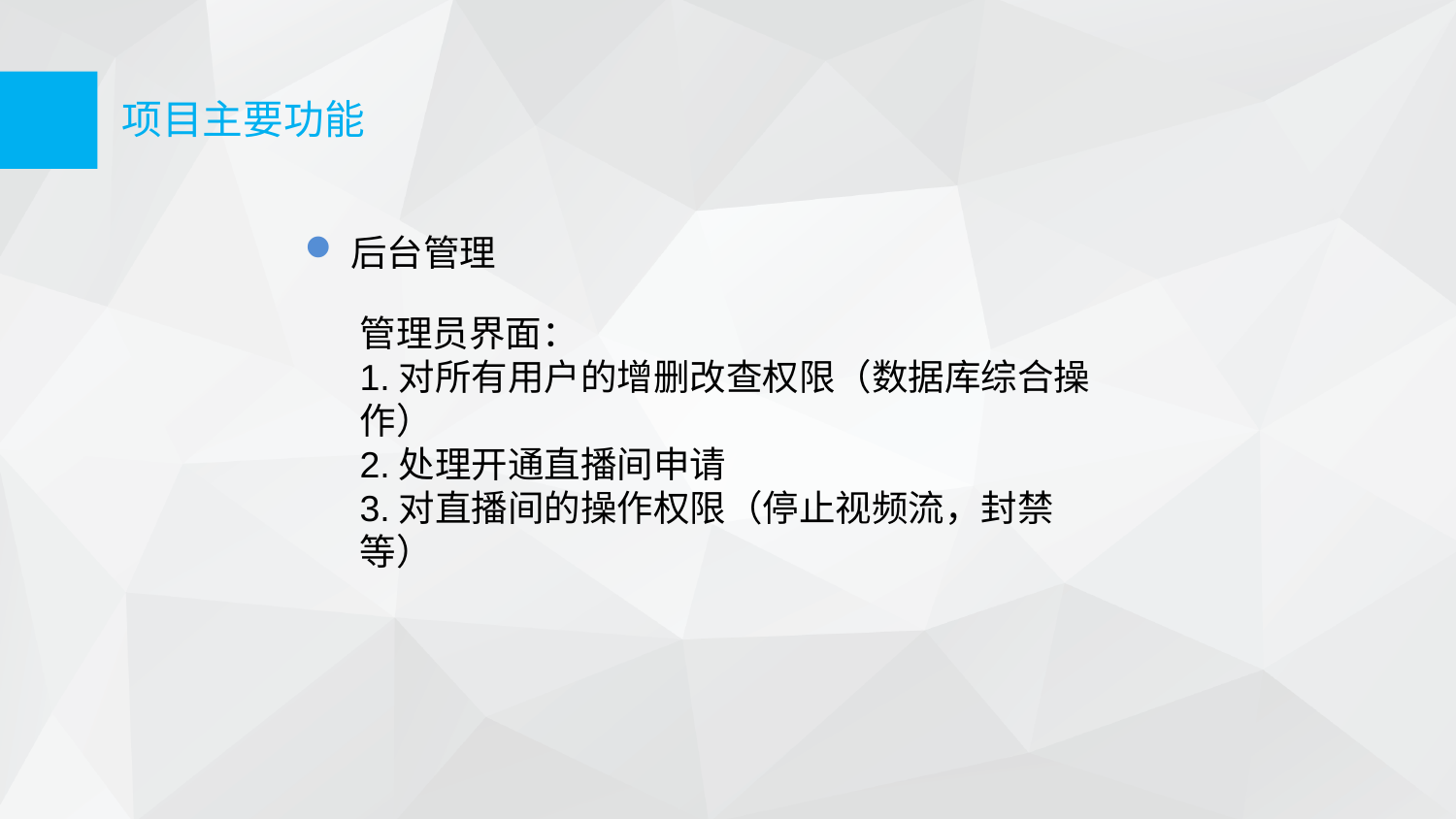

项目主要功能
后台管理
管理员界面：
1.对所有用户的增删改查权限（数据库综合操作）
2.处理开通直播间申请
3.对直播间的操作权限（停止视频流，封禁等）